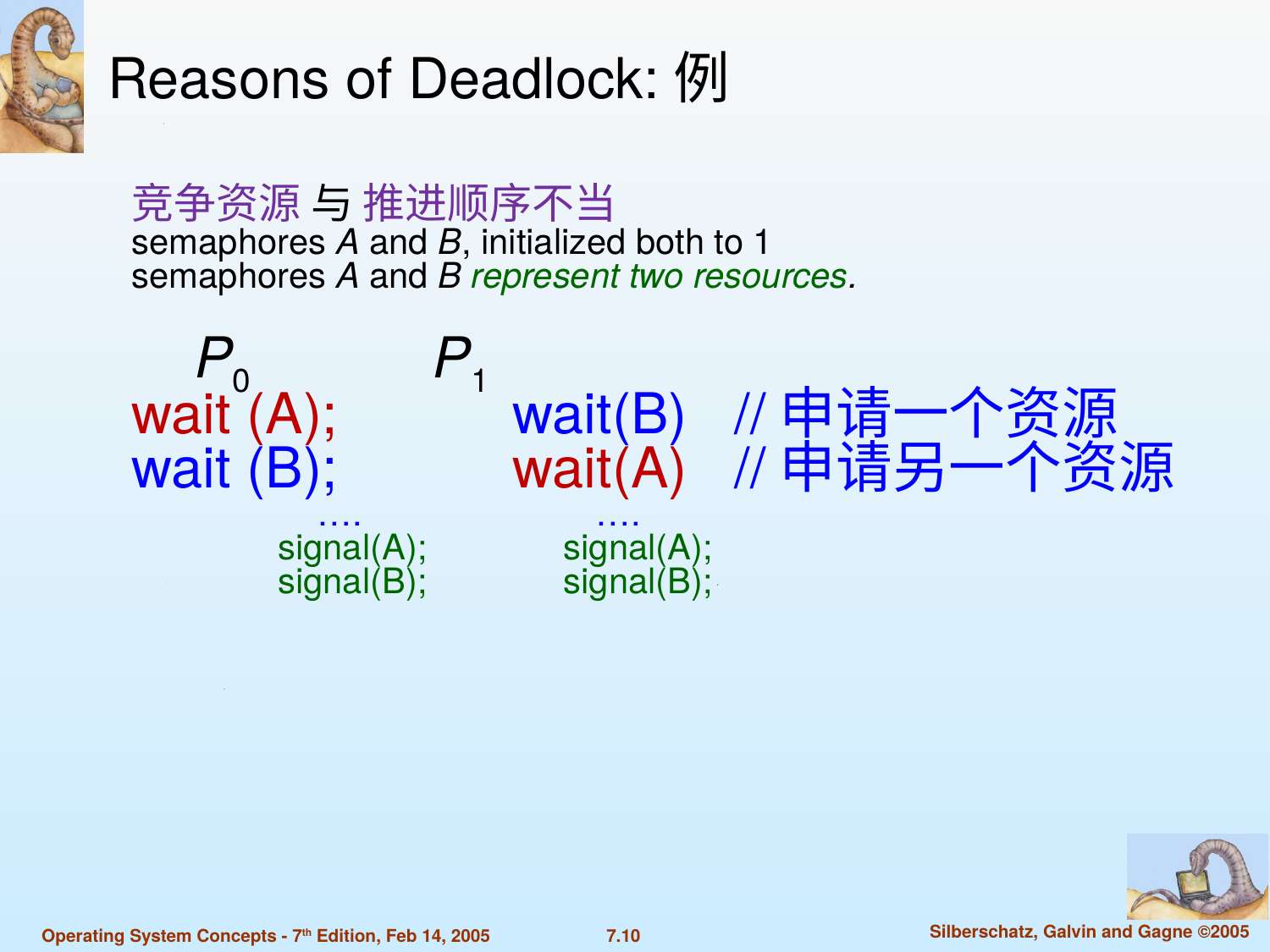

Reasons of Deadlock:例
竞争资源 与 推进顺序不当
semaphores A and B, initialized both to 1
semaphores A and B represent two resources.

    P0		   P1
wait (A);		wait(B)   //申请一个资源
wait (B);		wait(A)   //申请另一个资源
                   ….                        ….
               signal(A);              signal(A);
               signal(B);              signal(B);